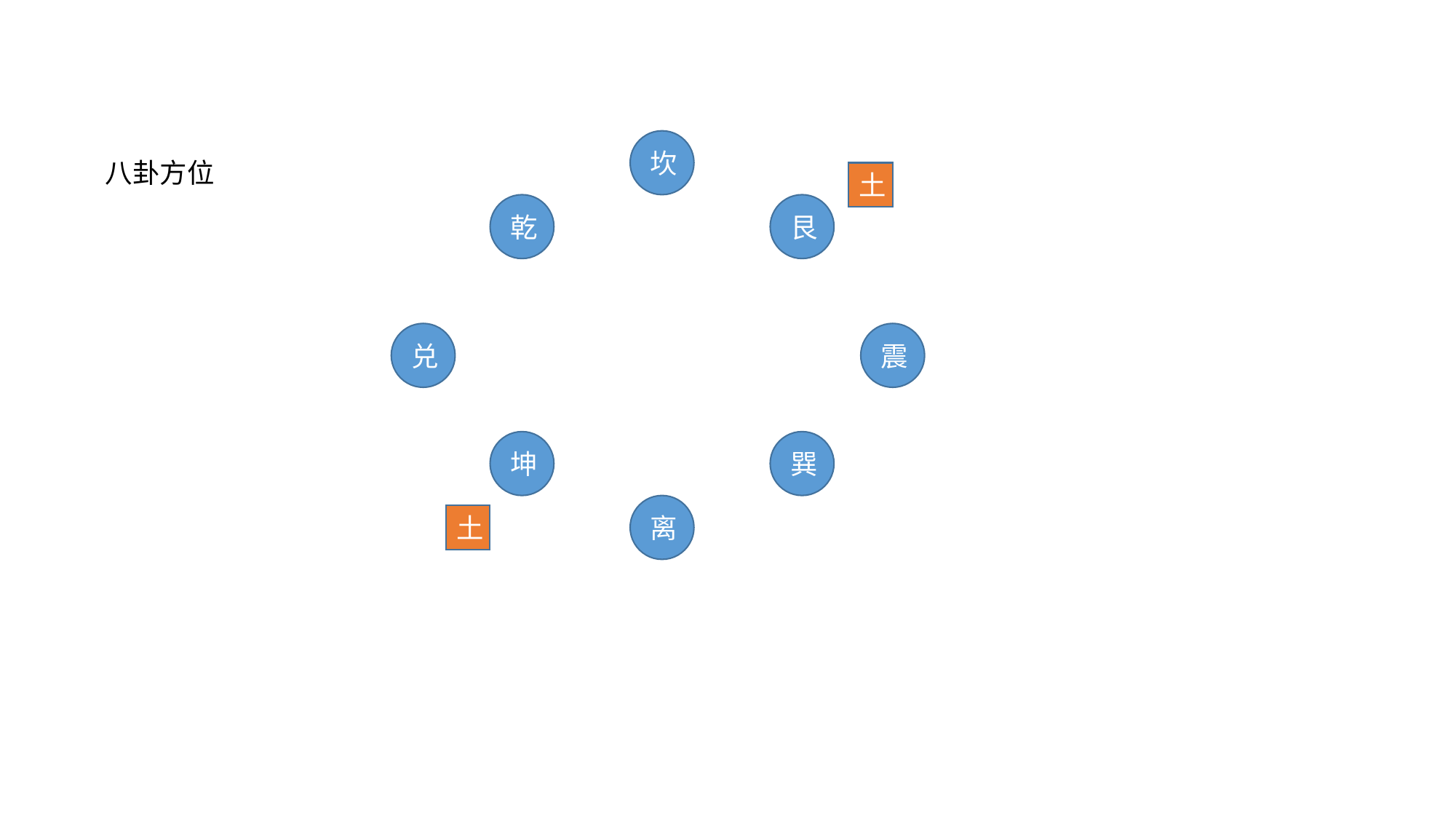

坎
八卦方位
土
乾
艮
兑
震
坤
巽
离
土